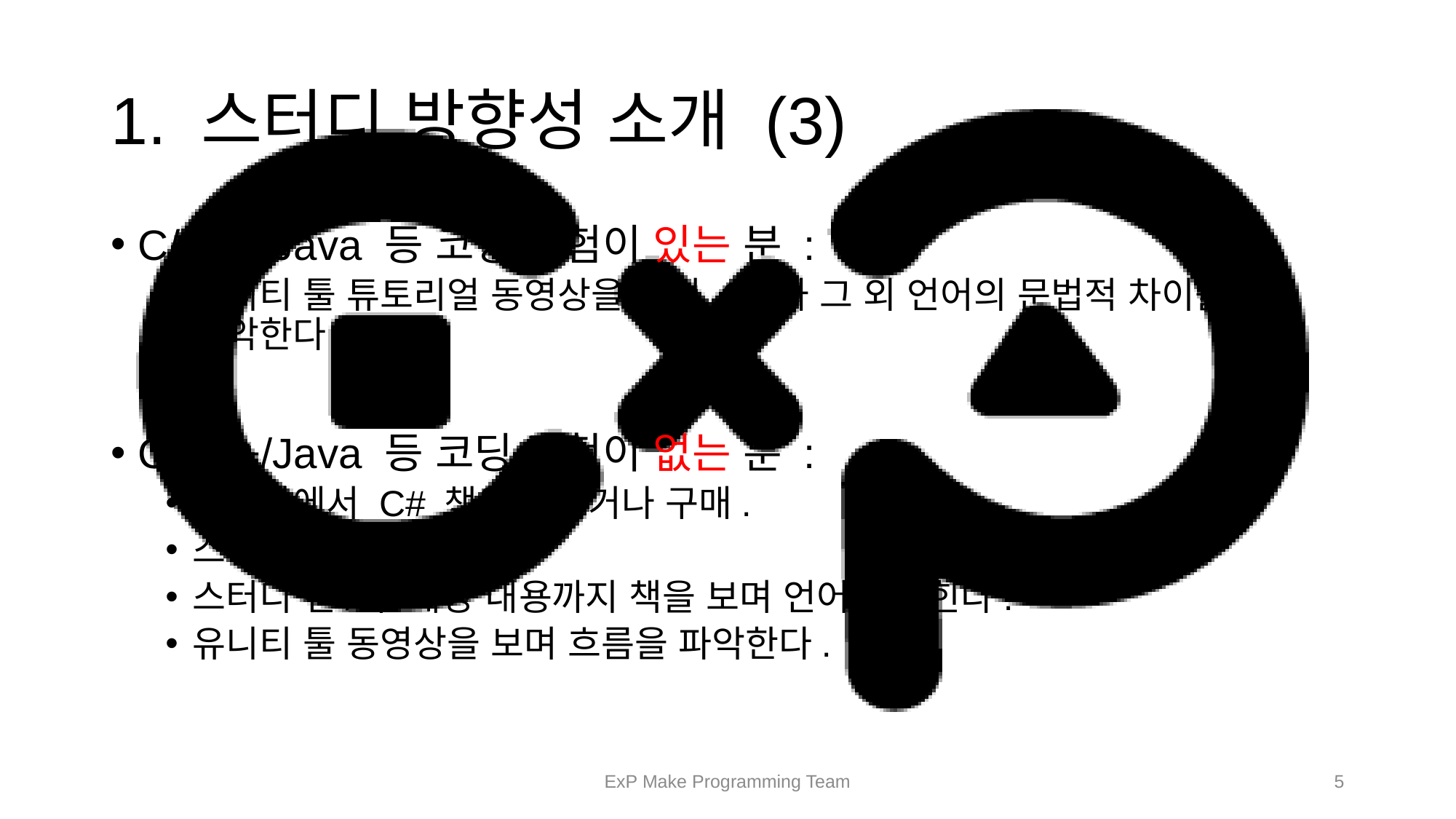

# 1. 스터디 방향성 소개 (3)
C/C++/Java 등 코딩 경험이 있는 분 :
유니티 툴 튜토리얼 동영상을 보며 C#과 그 외 언어의 문법적 차이를 파악한다.

C/C++/Java 등 코딩 경험이 없는 분 :
도서관에서 C# 책을 빌리거나 구매.
스터디에 참여 한다.
스터디 전/후 해당 내용까지 책을 보며 언어를 익힌다.
유니티 툴 동영상을 보며 흐름을 파악한다.

ExP Make Programming Team
5